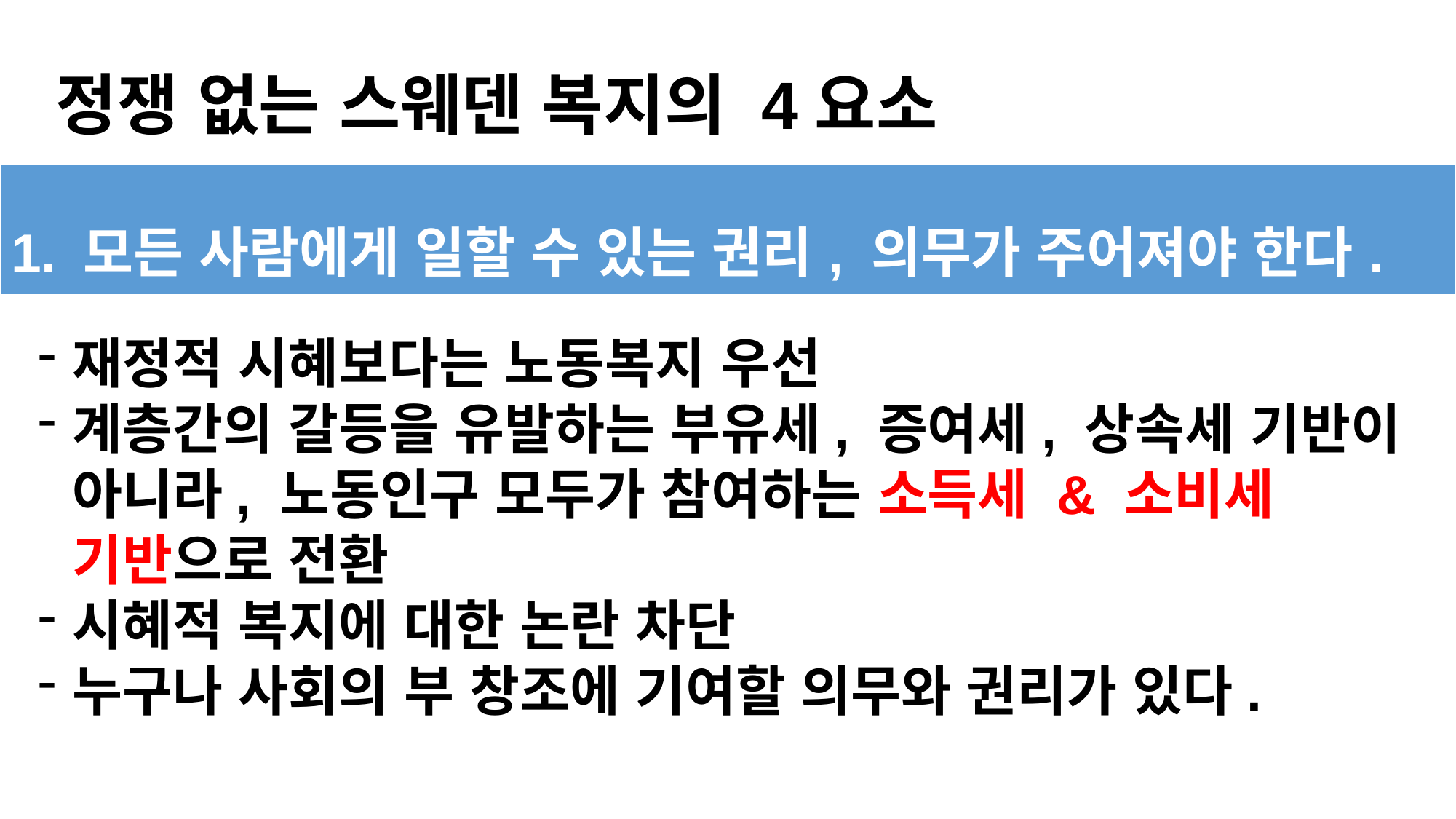

# 정쟁 없는 스웨덴 복지의 4요소
| 1. 모든 사람에게 일할 수 있는 권리, 의무가 주어져야 한다. |
| --- |
재정적 시혜보다는 노동복지 우선
계층간의 갈등을 유발하는 부유세, 증여세, 상속세 기반이 아니라, 노동인구 모두가 참여하는 소득세 & 소비세 기반으로 전환
시혜적 복지에 대한 논란 차단
누구나 사회의 부 창조에 기여할 의무와 권리가 있다.